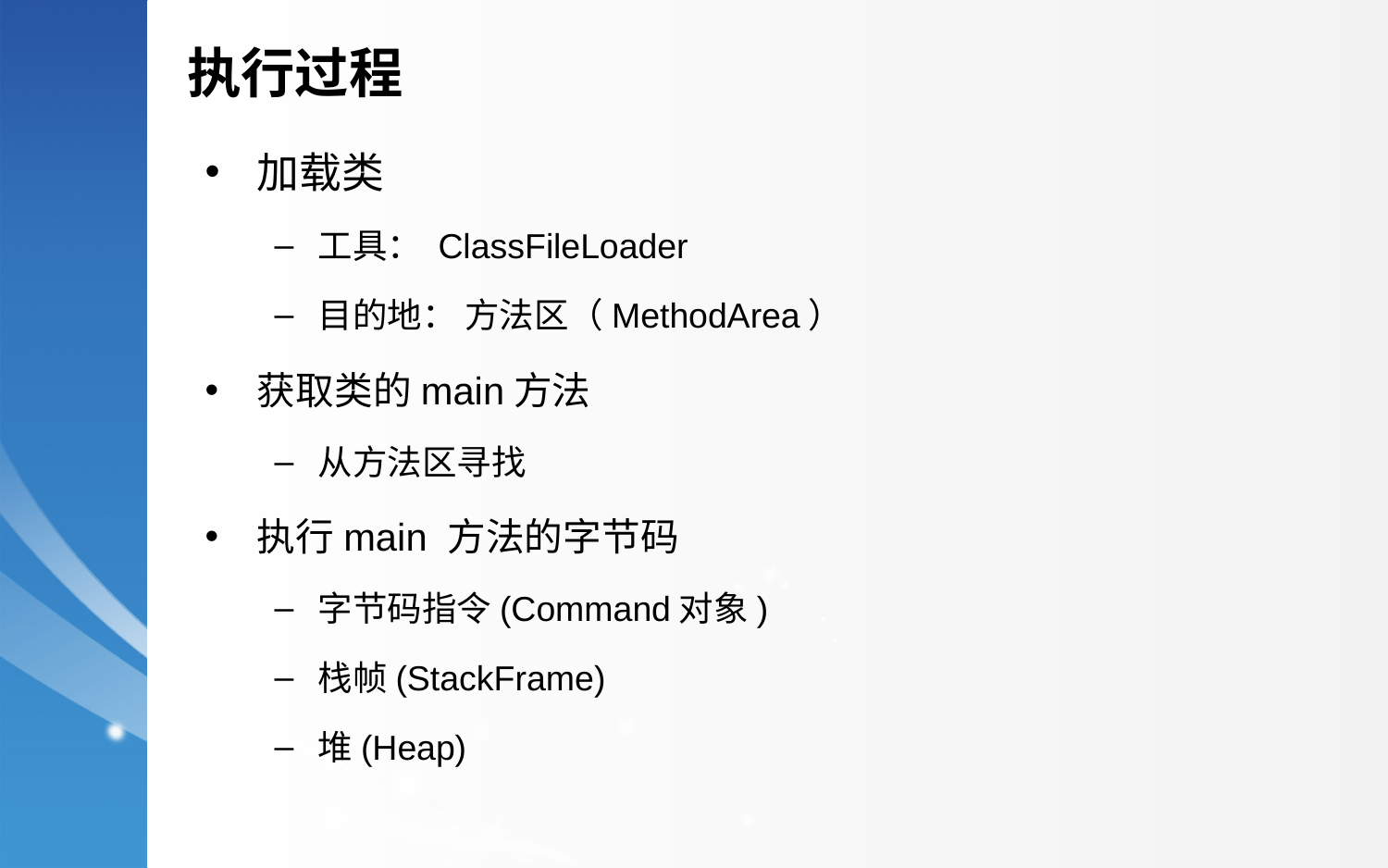

执行过程
加载类
工具： ClassFileLoader
目的地： 方法区（MethodArea）
获取类的main方法
从方法区寻找
执行main 方法的字节码
字节码指令(Command对象)
栈帧(StackFrame)
堆(Heap)